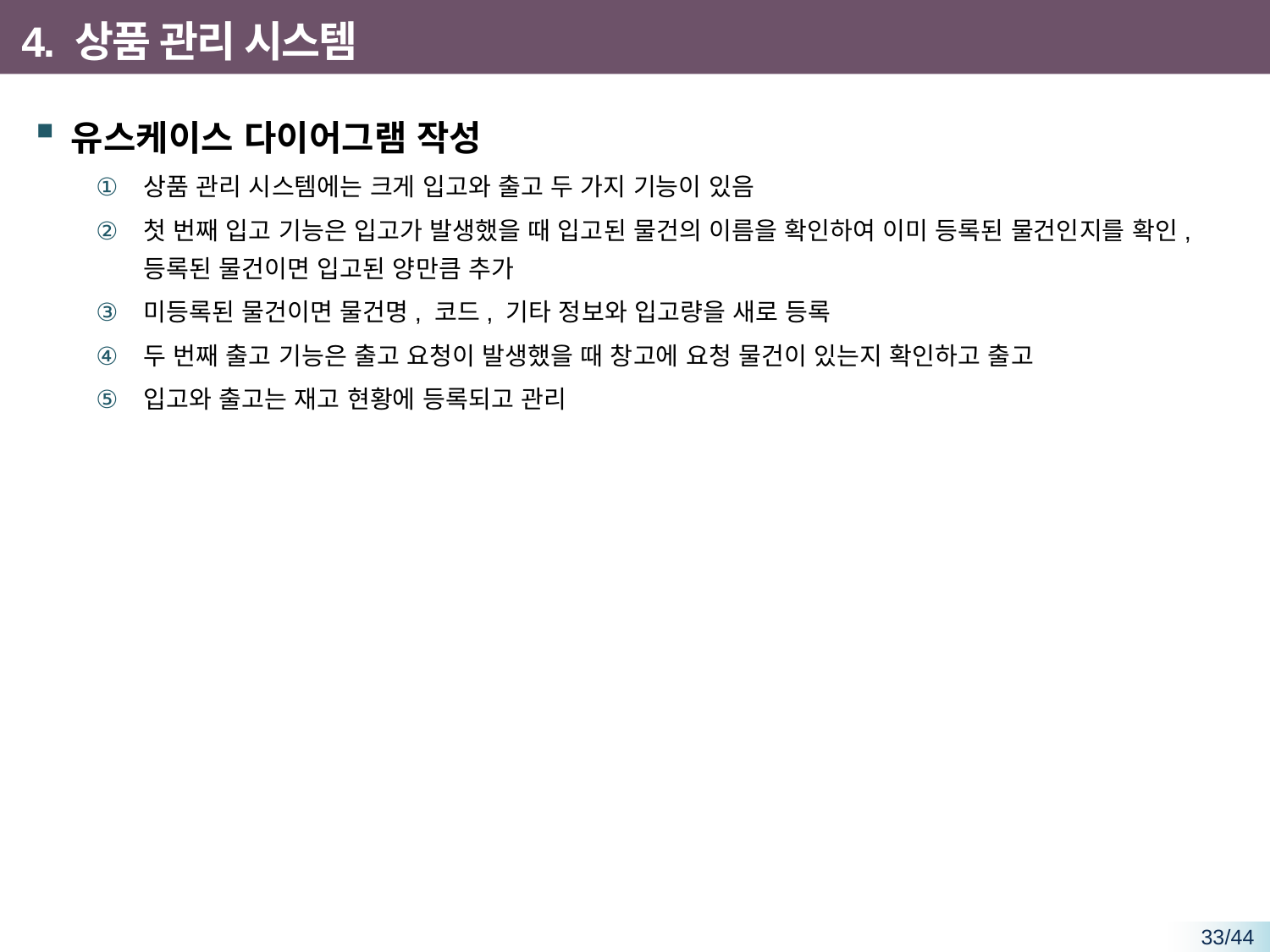

# 4. 상품 관리 시스템
유스케이스 다이어그램 작성
상품 관리 시스템에는 크게 입고와 출고 두 가지 기능이 있음
첫 번째 입고 기능은 입고가 발생했을 때 입고된 물건의 이름을 확인하여 이미 등록된 물건인지를 확인, 등록된 물건이면 입고된 양만큼 추가
미등록된 물건이면 물건명, 코드, 기타 정보와 입고량을 새로 등록
두 번째 출고 기능은 출고 요청이 발생했을 때 창고에 요청 물건이 있는지 확인하고 출고
입고와 출고는 재고 현황에 등록되고 관리